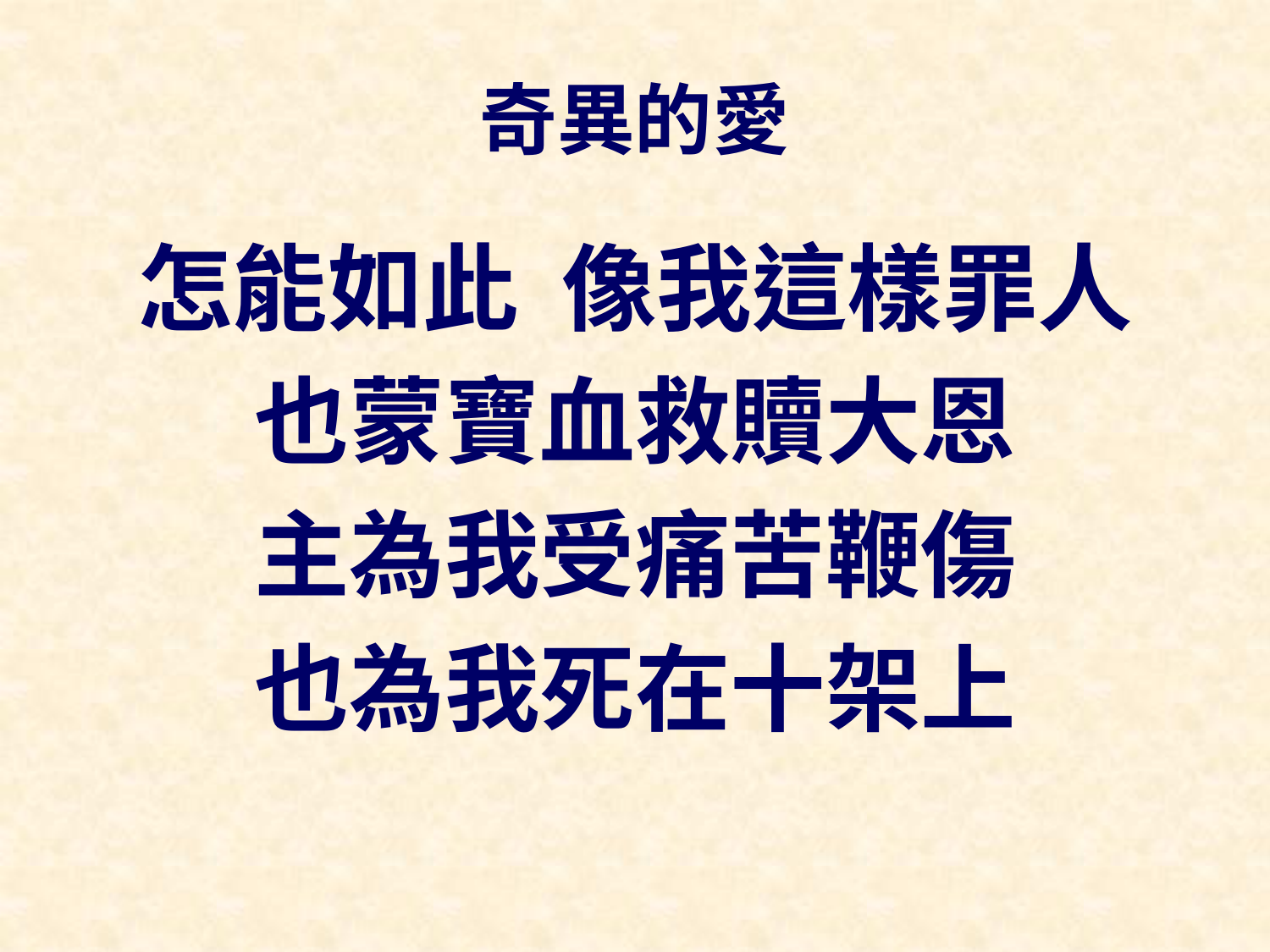

# 奇異的愛
怎能如此  像我這樣罪人
也蒙寶血救贖大恩
主為我受痛苦鞭傷
也為我死在十架上